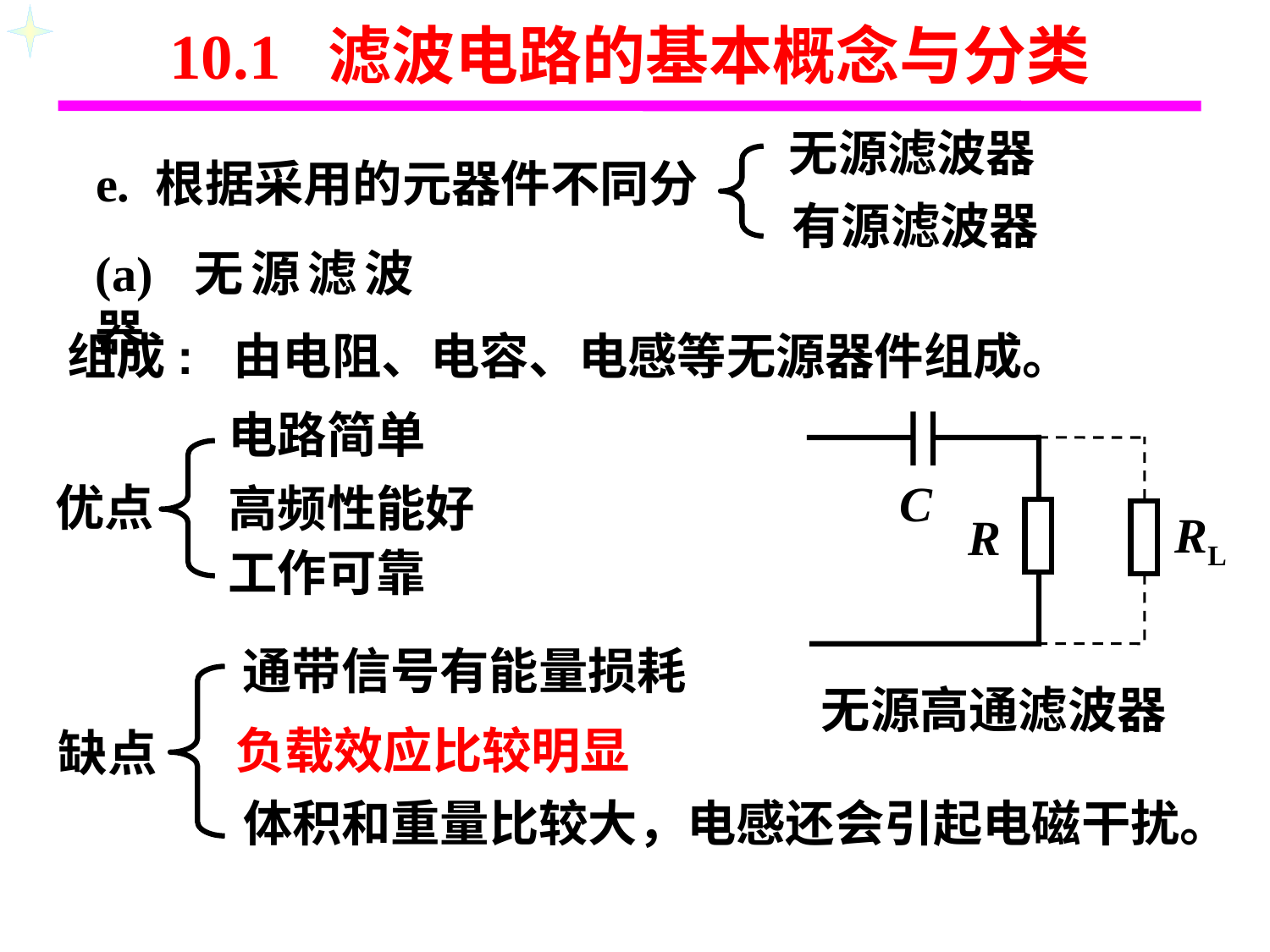

10.1  滤波电路的基本概念与分类

无源滤波器
e. 根据采用的元器件不同分

有源滤波器
(a) 无源滤波器
组成:  由电阻、电容、电感等无源器件组成。
电路简单

C
RL

R

无源高通滤波器

优点
高频性能好
工作可靠
通带信号有能量损耗

缺点
负载效应比较明显
体积和重量比较大，电感还会引起电磁干扰。